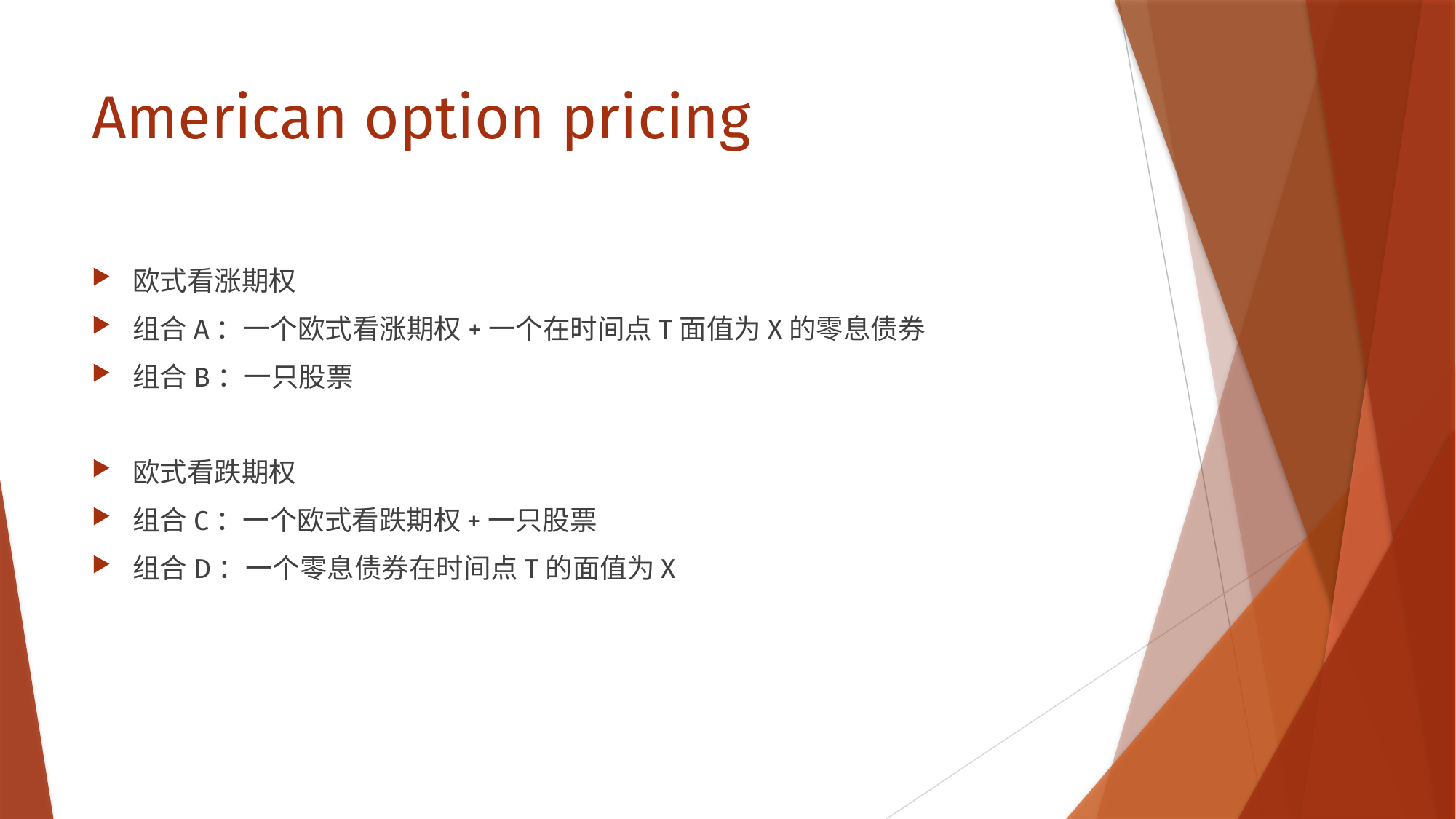

# American option pricing
欧式看涨期权
组合A：一个欧式看涨期权+一个在时间点T面值为X的零息债券
组合B：一只股票

欧式看跌期权
组合C：一个欧式看跌期权+一只股票
组合D：一个零息债券在时间点T的面值为X